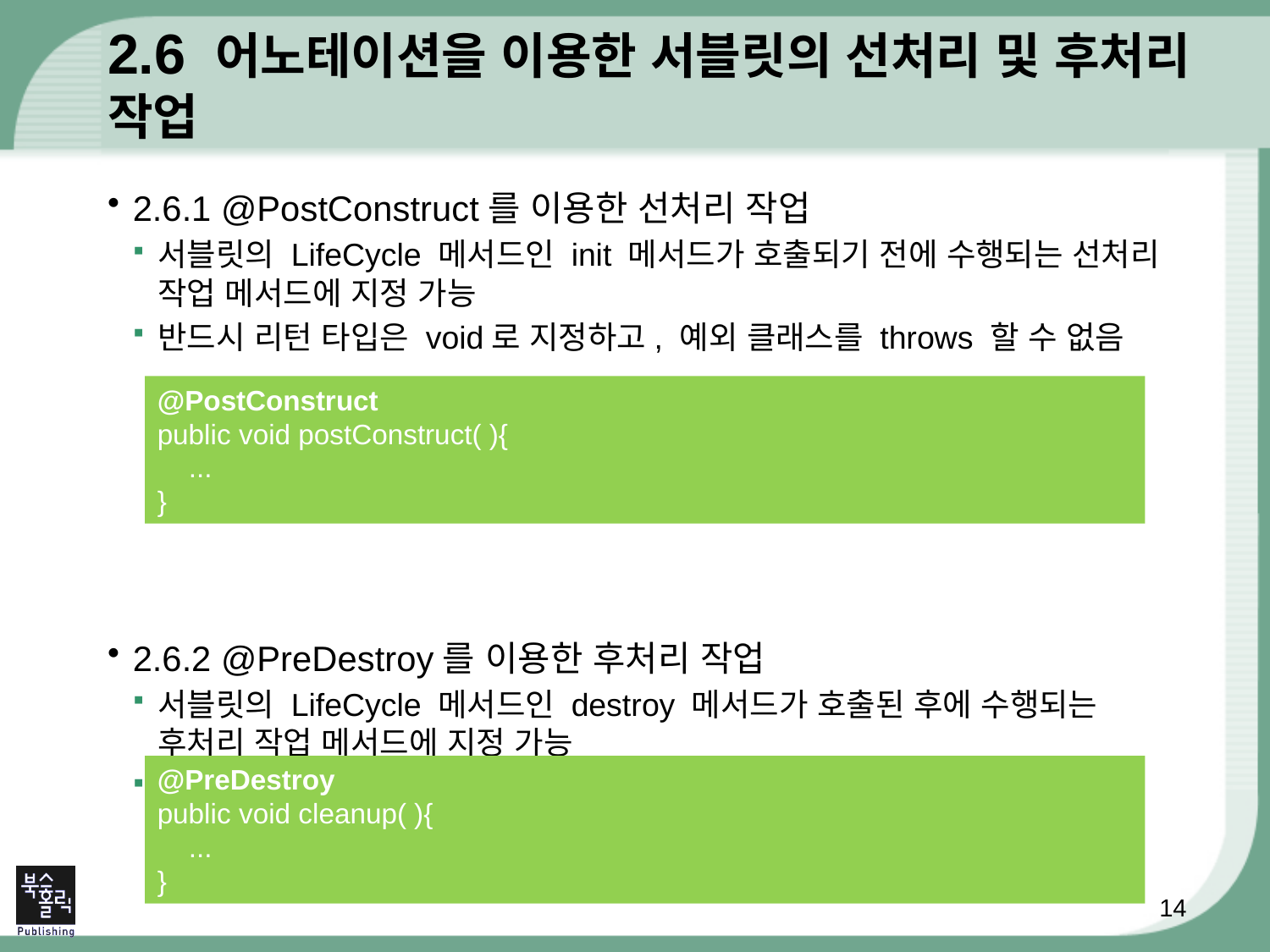

# 2.6 어노테이션을 이용한 서블릿의 선처리 및 후처리 작업
2.6.1 @PostConstruct를 이용한 선처리 작업
서블릿의 LifeCycle 메서드인 init 메서드가 호출되기 전에 수행되는 선처리 작업 메서드에 지정 가능
반드시 리턴 타입은 void로 지정하고, 예외 클래스를 throws 할 수 없음

2.6.2 @PreDestroy를 이용한 후처리 작업
서블릿의 LifeCycle 메서드인 destroy 메서드가 호출된 후에 수행되는 후처리 작업 메서드에 지정 가능
반드시 리턴 타입은 void로 지정하고, 예외 클래스를 throws 할 수 없음
@PostConstruct
public void postConstruct( ){
    ...
}
@PreDestroy
public void cleanup( ){
    ...
}
14